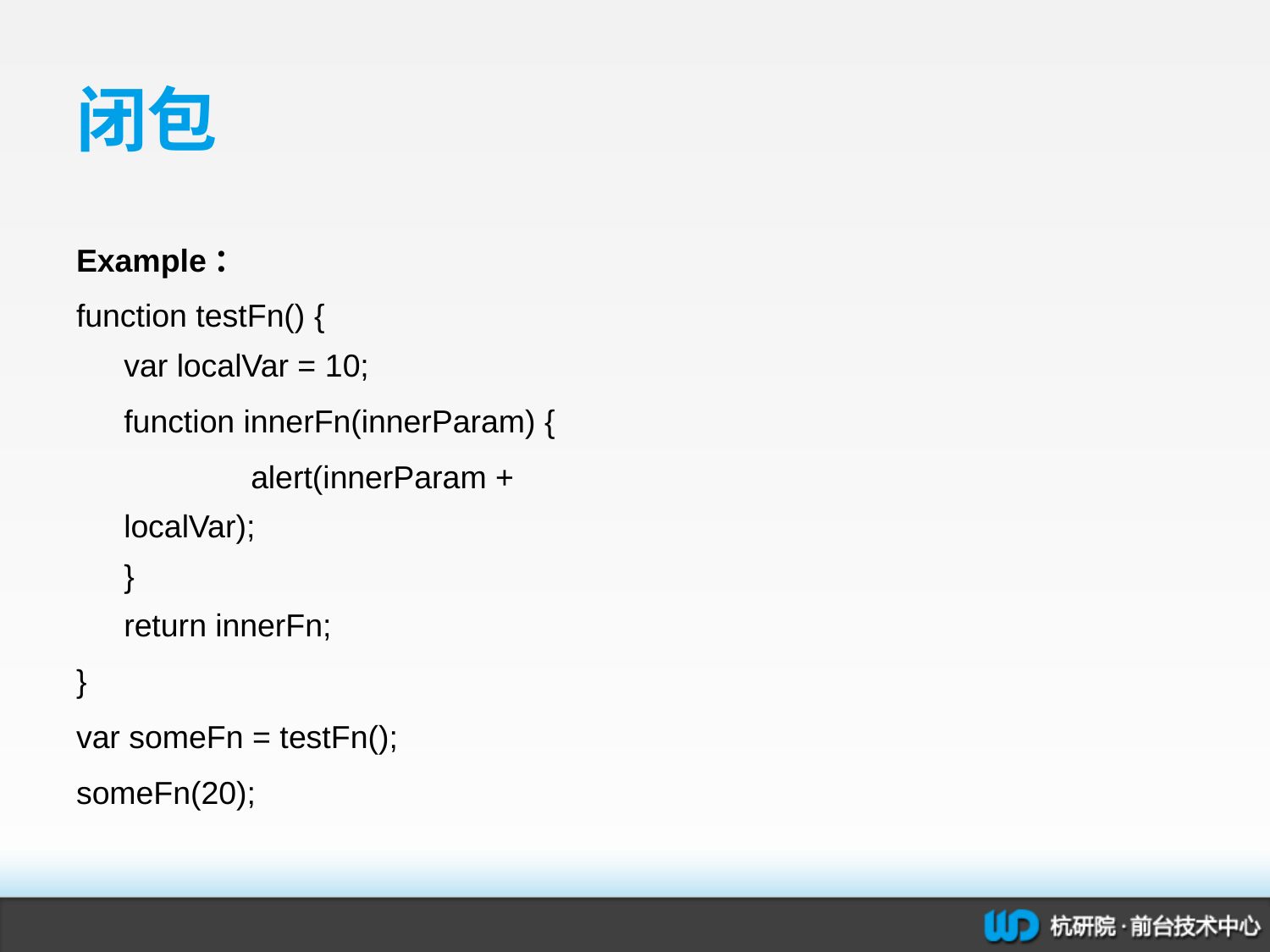

# 闭包
Example：
function testFn() {
var localVar = 10;
	function innerFn(innerParam) {
		alert(innerParam + localVar);
}
return innerFn;
}
var someFn = testFn();
someFn(20);